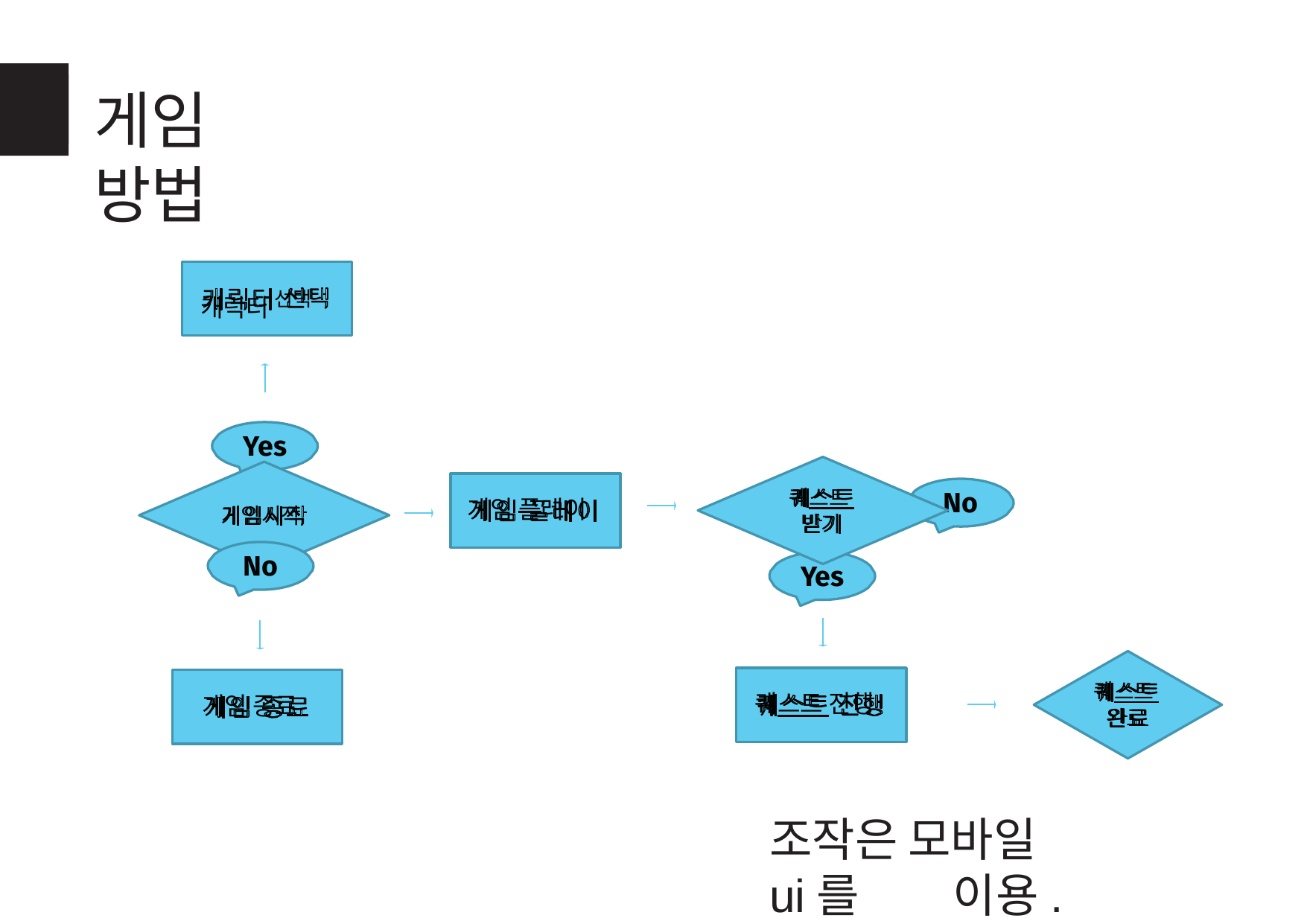

# 게임 방법

캐릭터 선택

Yes

게임 플레이

퀘스트  받기
No

게임시작

No

Yes

퀘스트 진행

게임 종료
퀘스트  완료

조작은 모바일 ui를         이용.